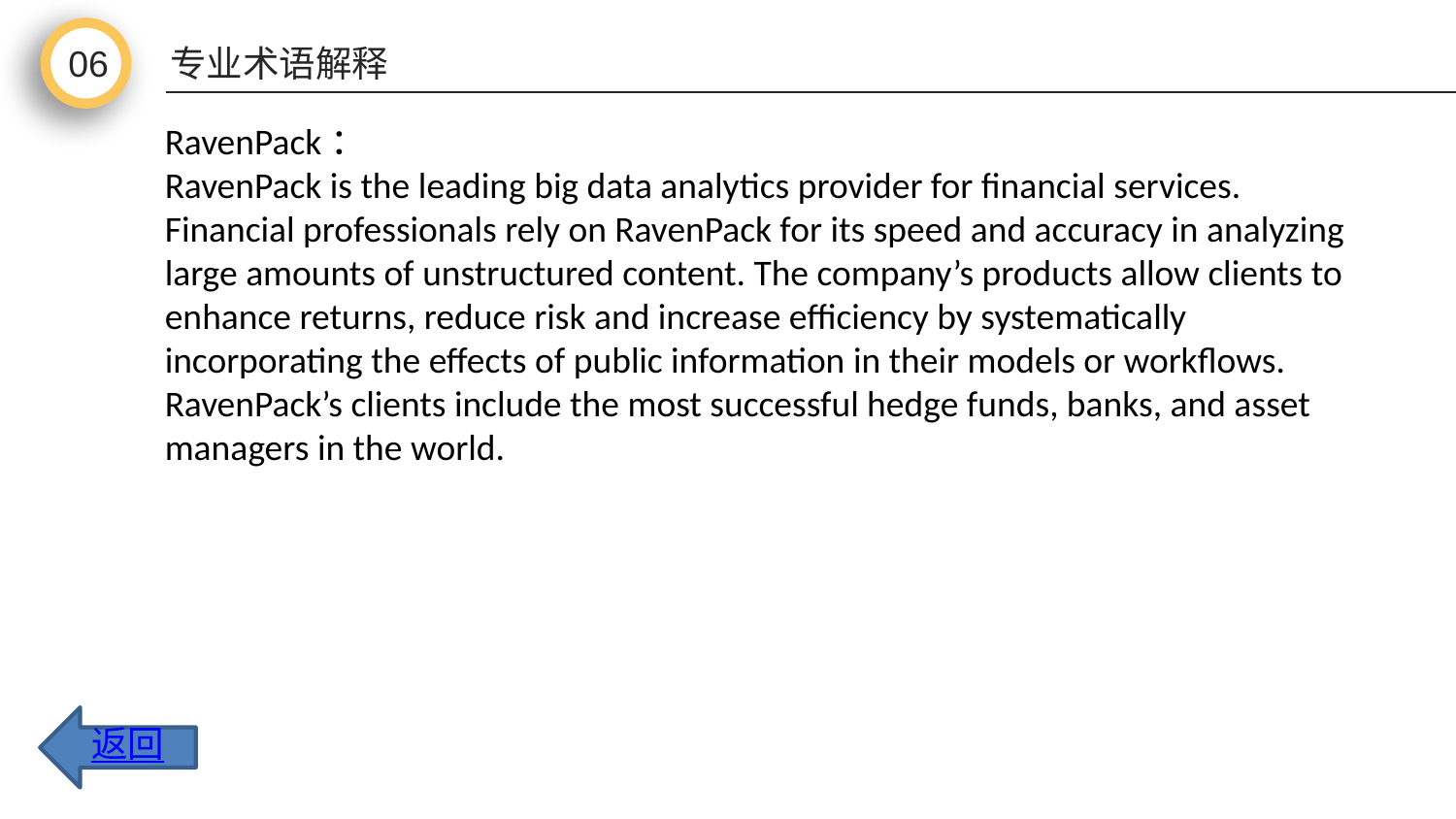

06
专业术语解释
RavenPack：
RavenPack is the leading big data analytics provider for financial services. Financial professionals rely on RavenPack for its speed and accuracy in analyzing large amounts of unstructured content. The company’s products allow clients to enhance returns, reduce risk and increase efficiency by systematically incorporating the effects of public information in their models or workflows. RavenPack’s clients include the most successful hedge funds, banks, and asset managers in the world.

返回